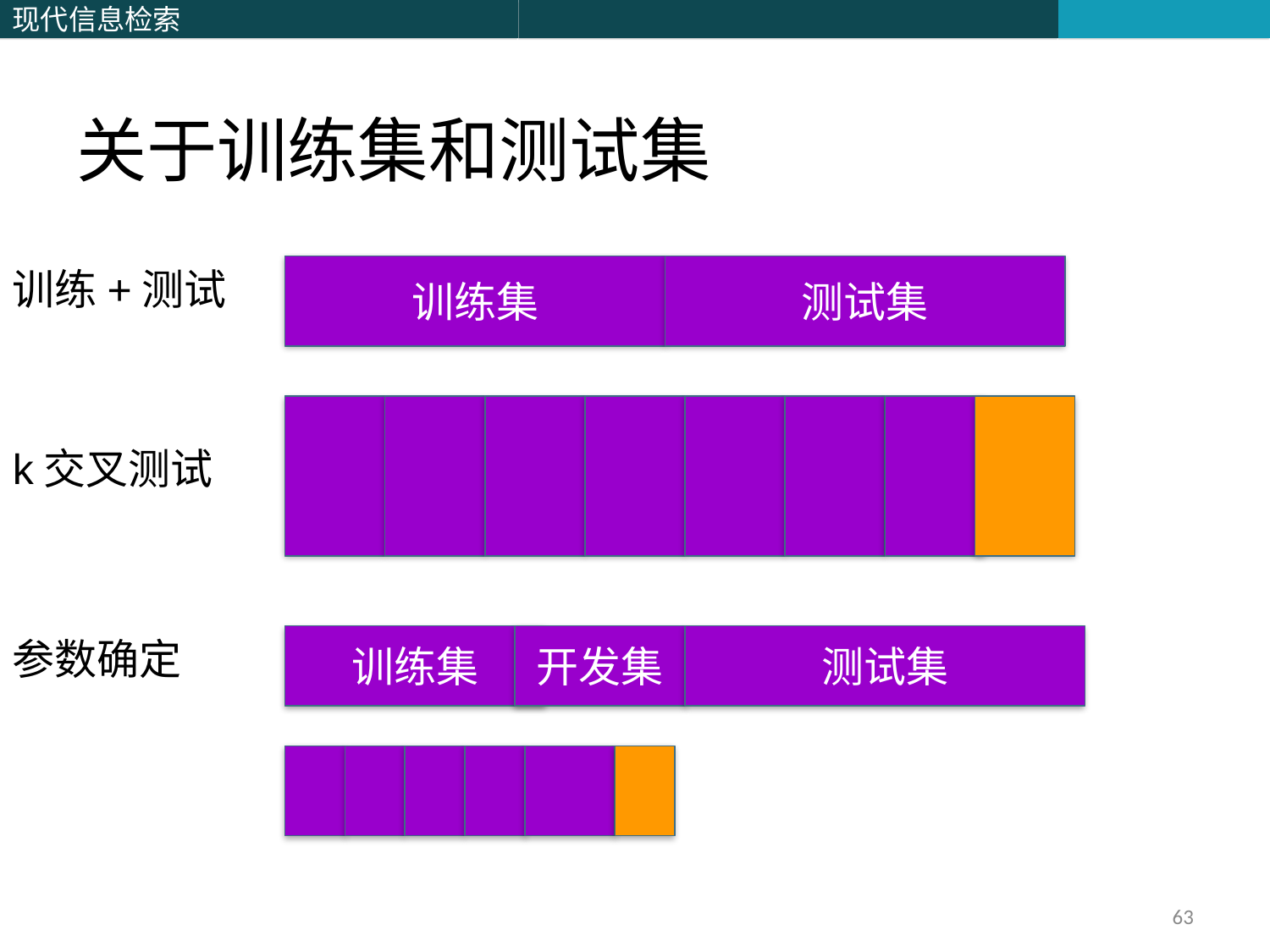

# 关于训练集和测试集
训练+测试
训练集
测试集

k交叉测试
参数确定
训练集
开发集
测试集

63